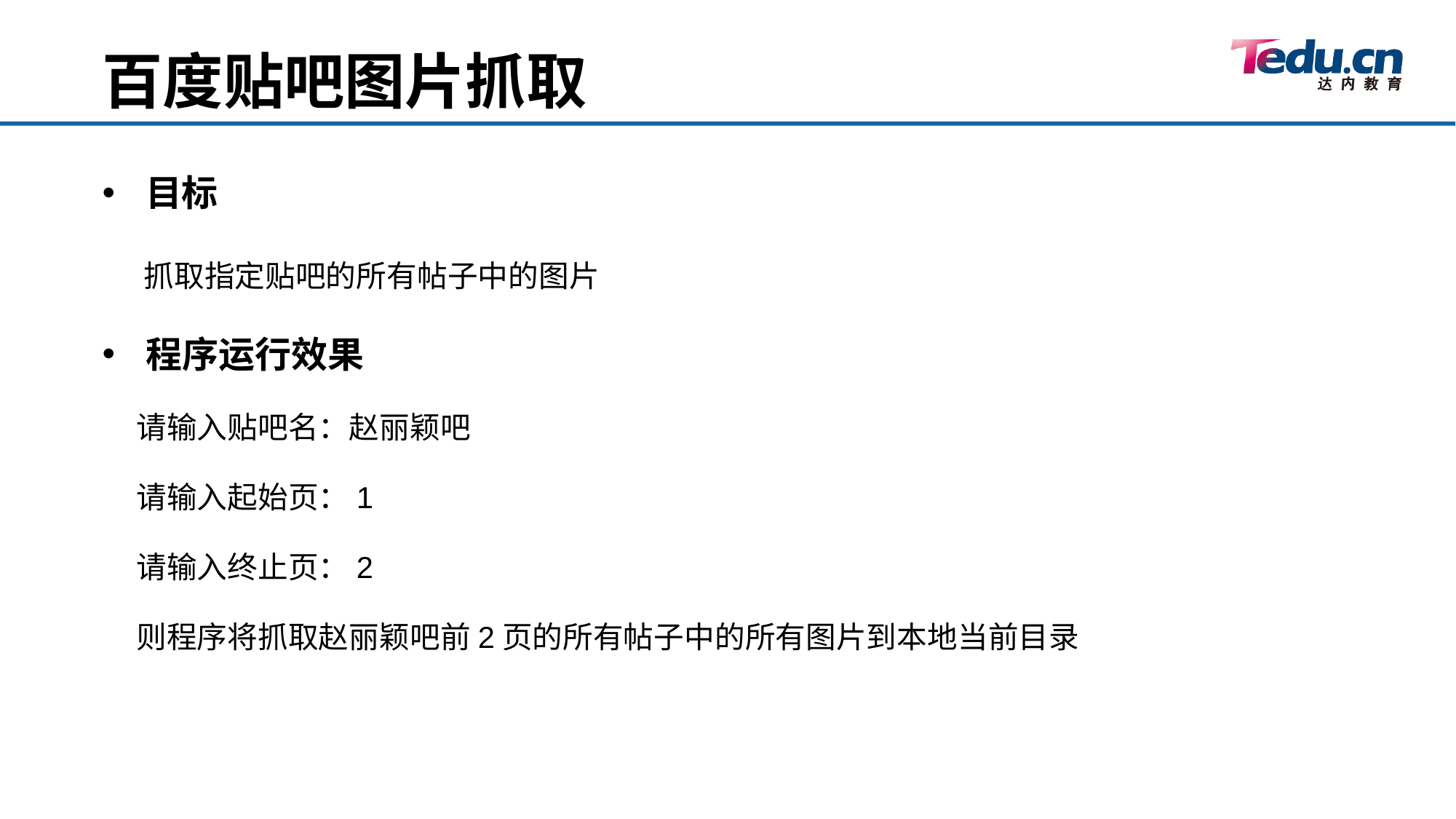

百度贴吧图片抓取
目标
    抓取指定贴吧的所有帖子中的图片
程序运行效果
    请输入贴吧名：赵丽颖吧
    请输入起始页：1
    请输入终止页：2
    则程序将抓取赵丽颖吧前2页的所有帖子中的所有图片到本地当前目录